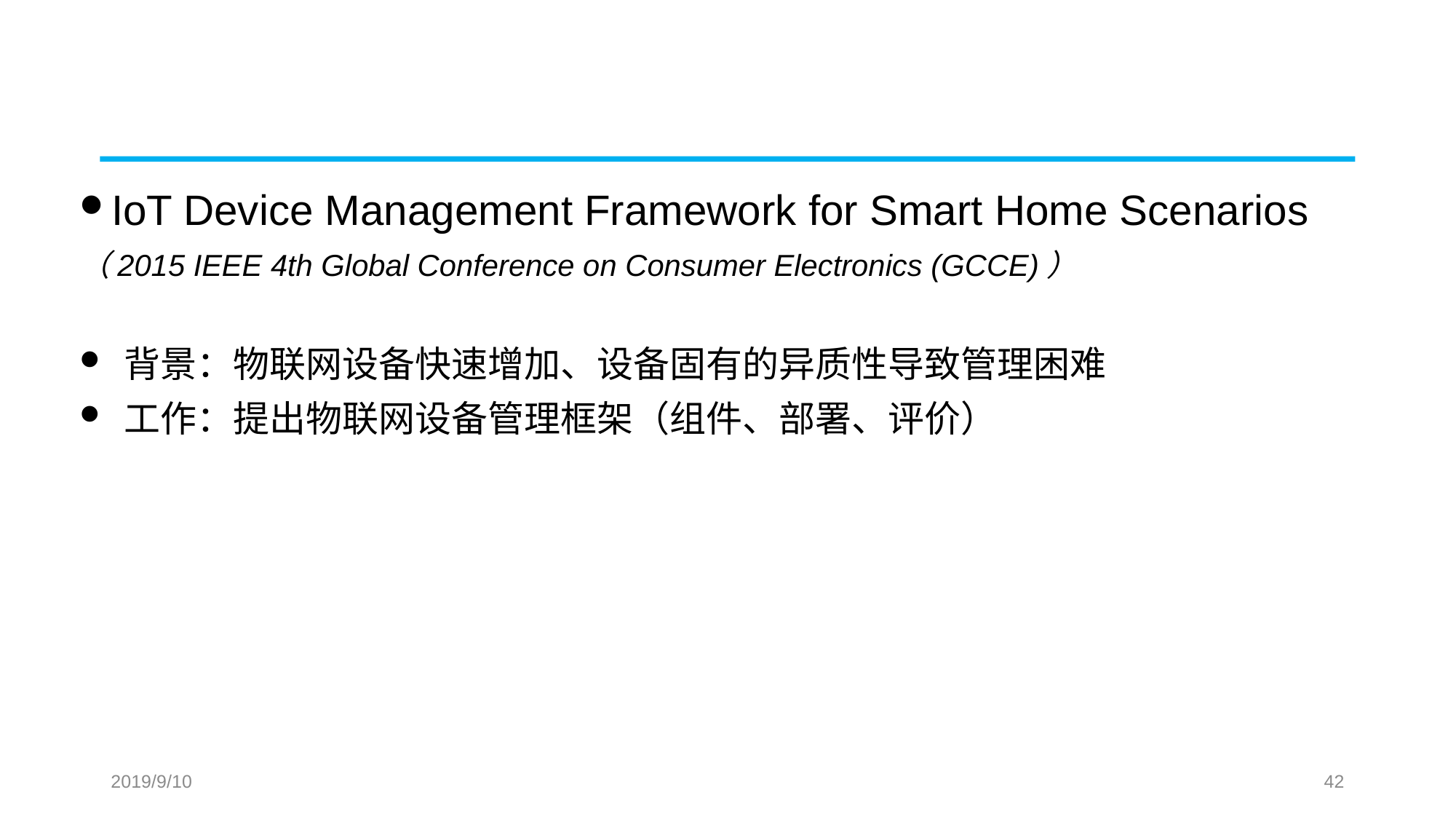

#
IoT Device Management Framework for Smart Home Scenarios
（2015 IEEE 4th Global Conference on Consumer Electronics (GCCE)）

 背景：物联网设备快速增加、设备固有的异质性导致管理困难
 工作：提出物联网设备管理框架（组件、部署、评价）

2019/9/10
42